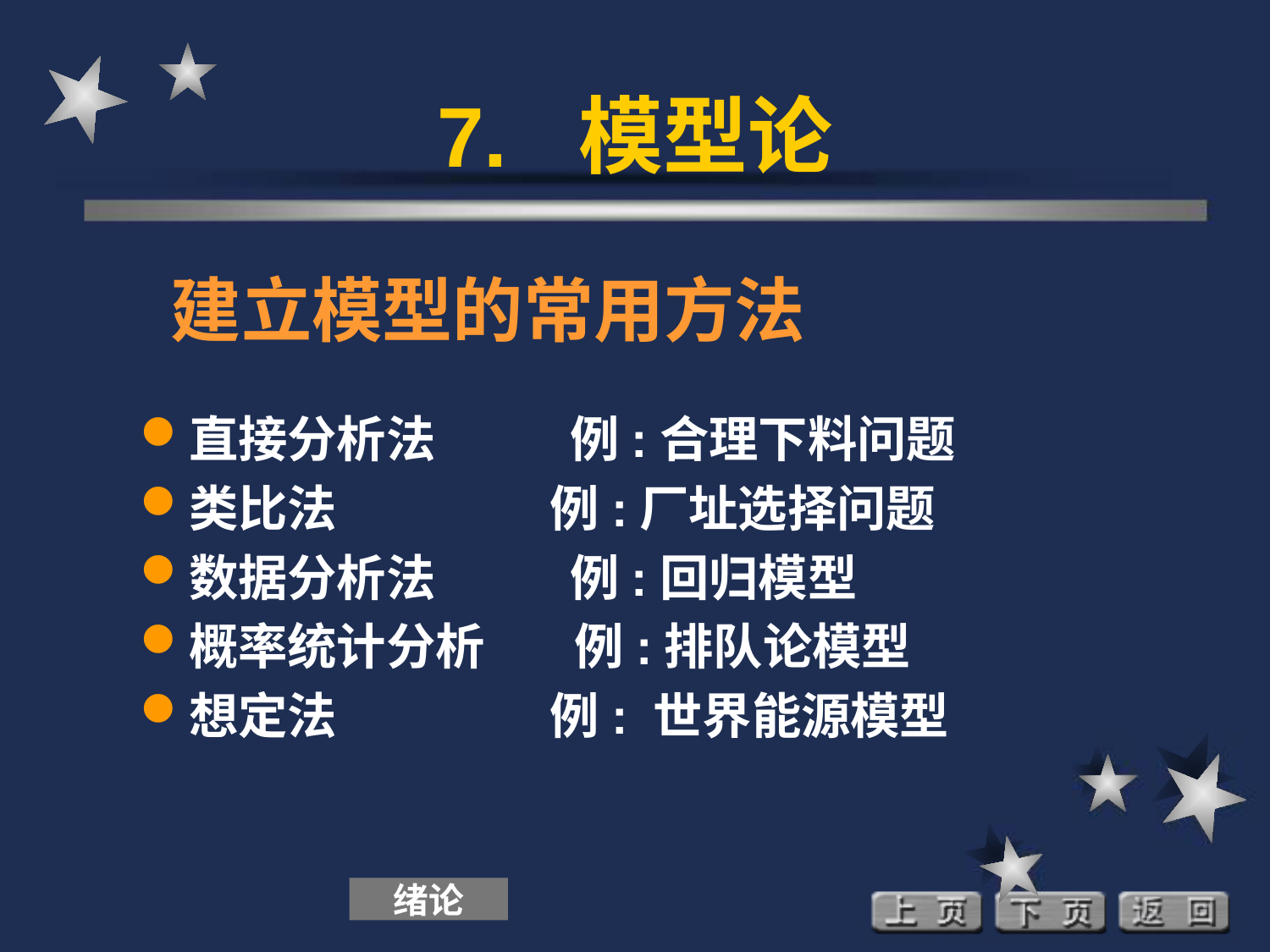

7. 模型论
# 建立模型的常用方法
直接分析法            例:合理下料问题
类比法                   例:厂址选择问题
数据分析法            例:回归模型
概率统计分析        例:排队论模型
想定法                   例: 世界能源模型
绪论